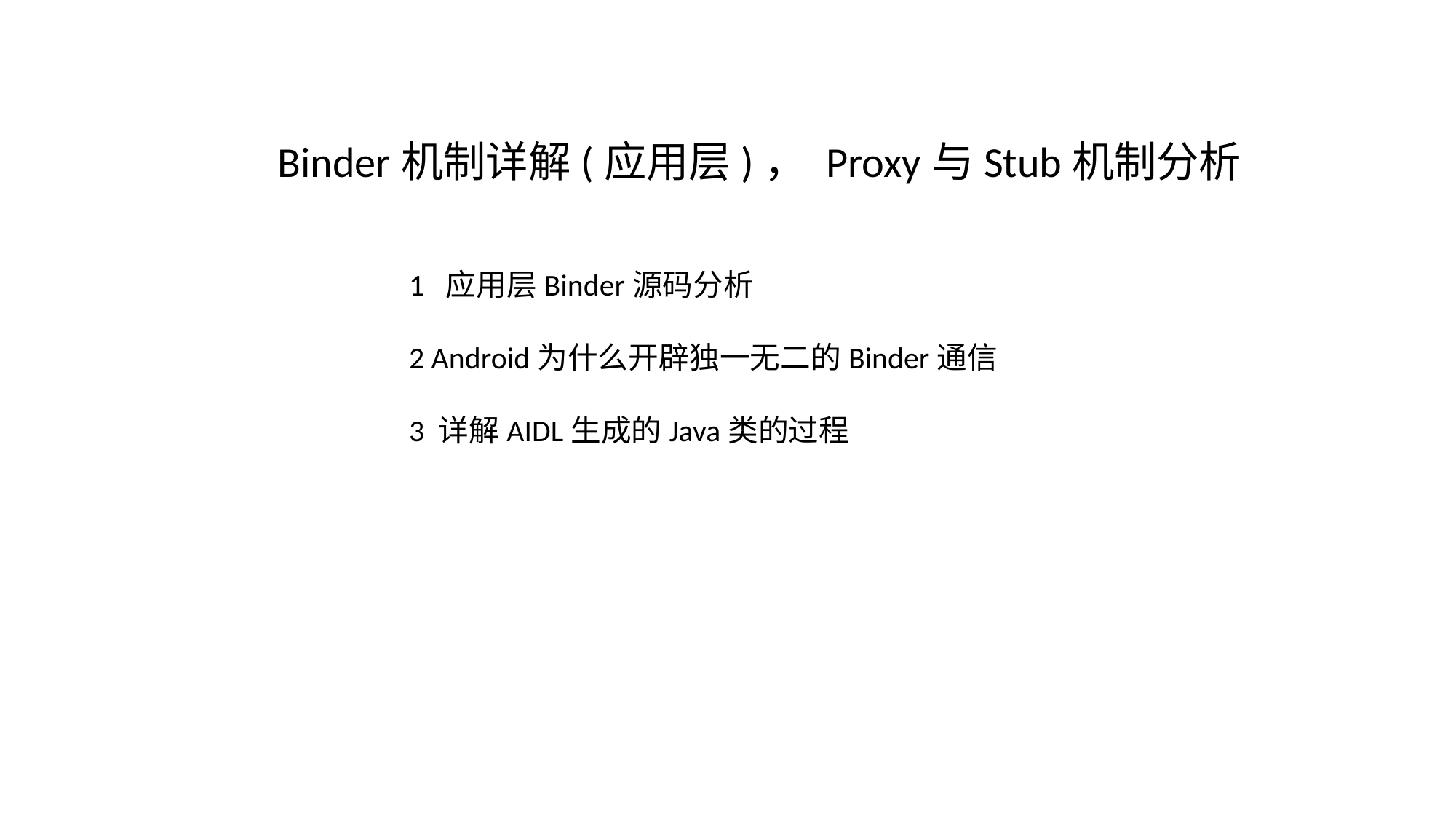

辅标题：（课程标题）
思源黑体 CN Medium  字号66

Binder机制详解(应用层)， Proxy与Stub机制分析
   1  应用层Binder源码分析
   2 Android为什么开辟独一无二的Binder通信
   3 详解AIDL生成的Java类的过程